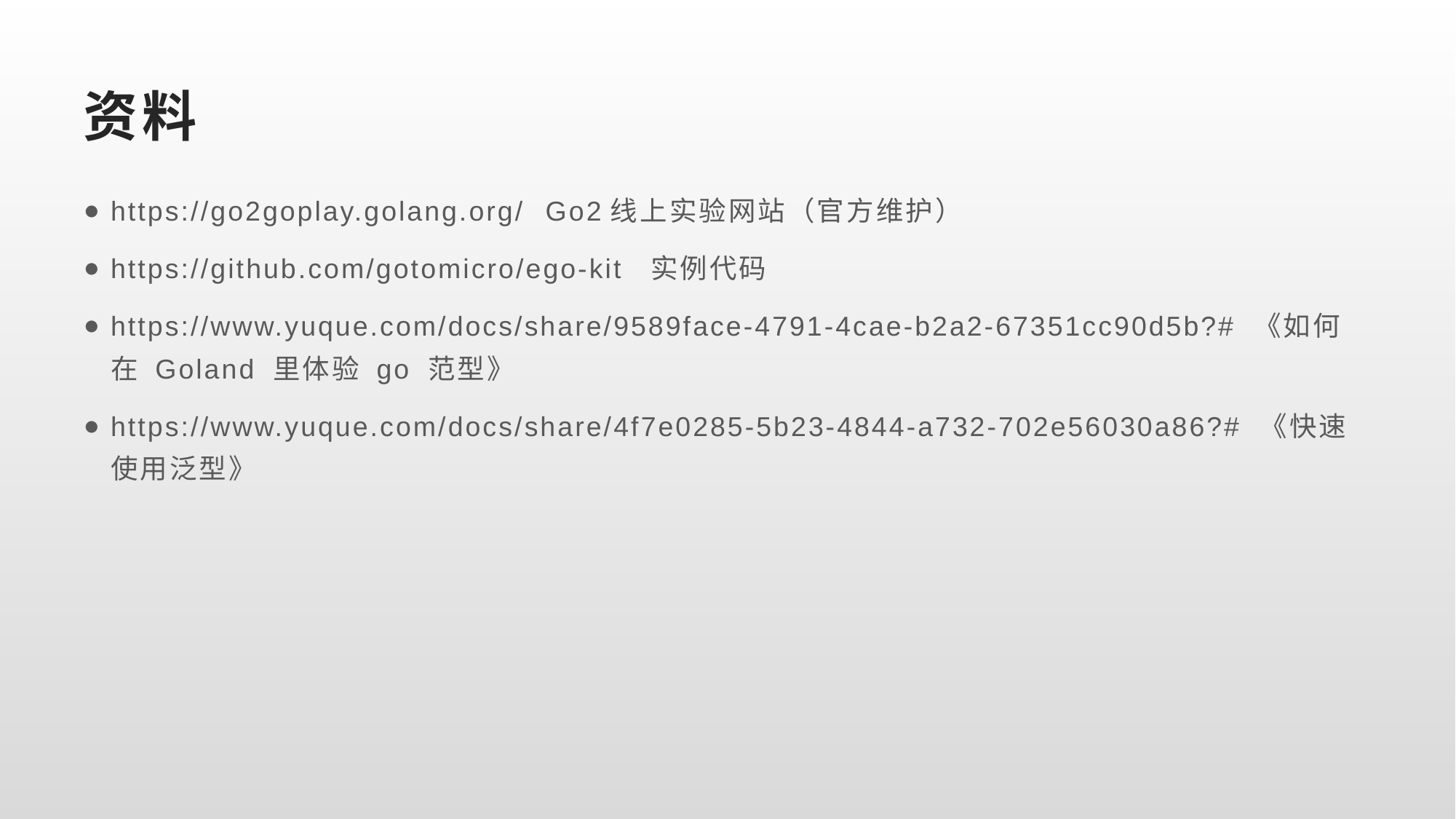

# 资料
https://go2goplay.golang.org/  Go2线上实验网站（官方维护）
https://github.com/gotomicro/ego-kit  实例代码
https://www.yuque.com/docs/share/9589face-4791-4cae-b2a2-67351cc90d5b?# 《如何在 Goland 里体验 go 范型》
https://www.yuque.com/docs/share/4f7e0285-5b23-4844-a732-702e56030a86?# 《快速使用泛型》